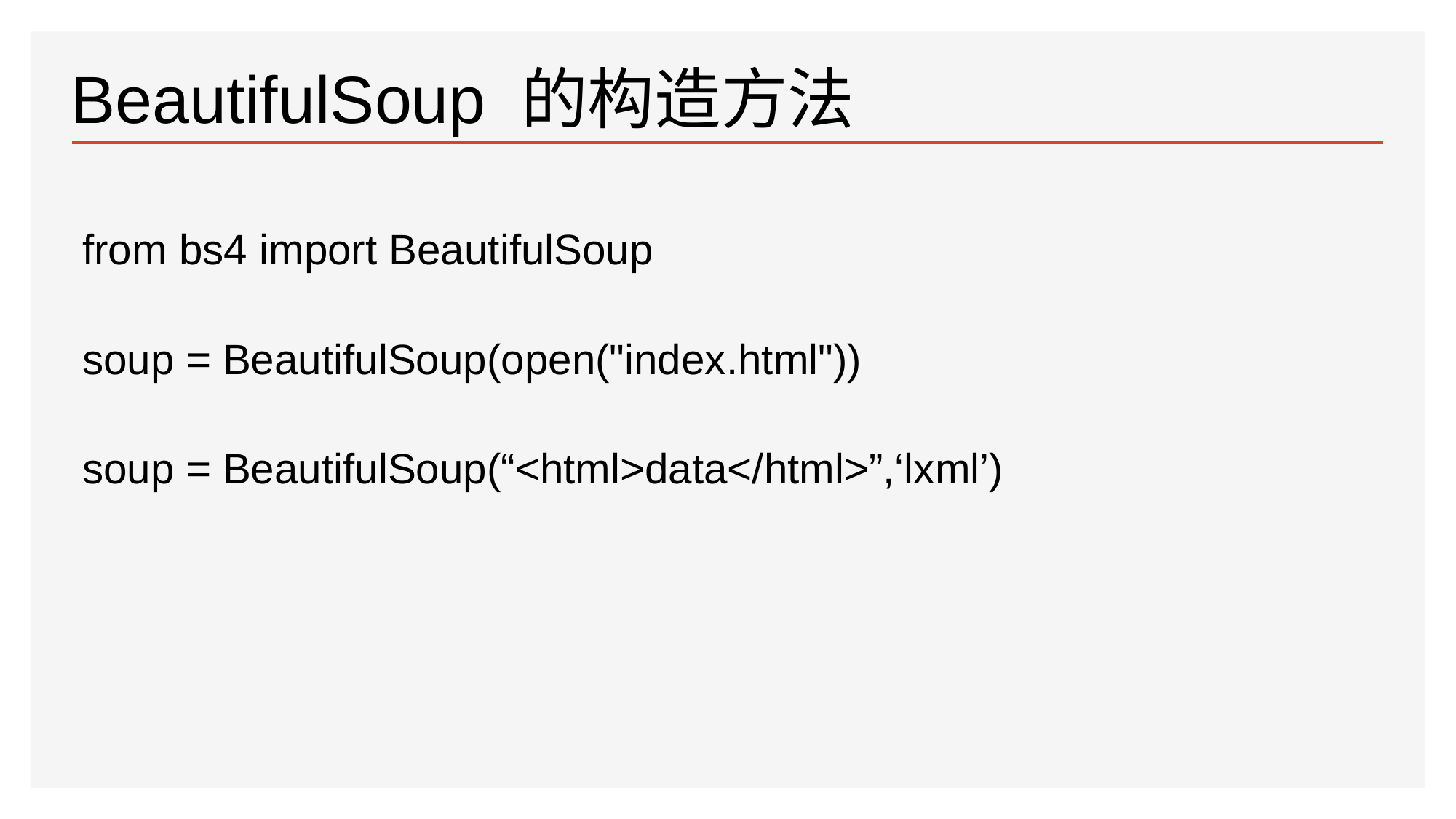

BeautifulSoup 的构造方法
from bs4 import BeautifulSoup
soup = BeautifulSoup(open("index.html"))
soup = BeautifulSoup(“<html>data</html>”,‘lxml’)